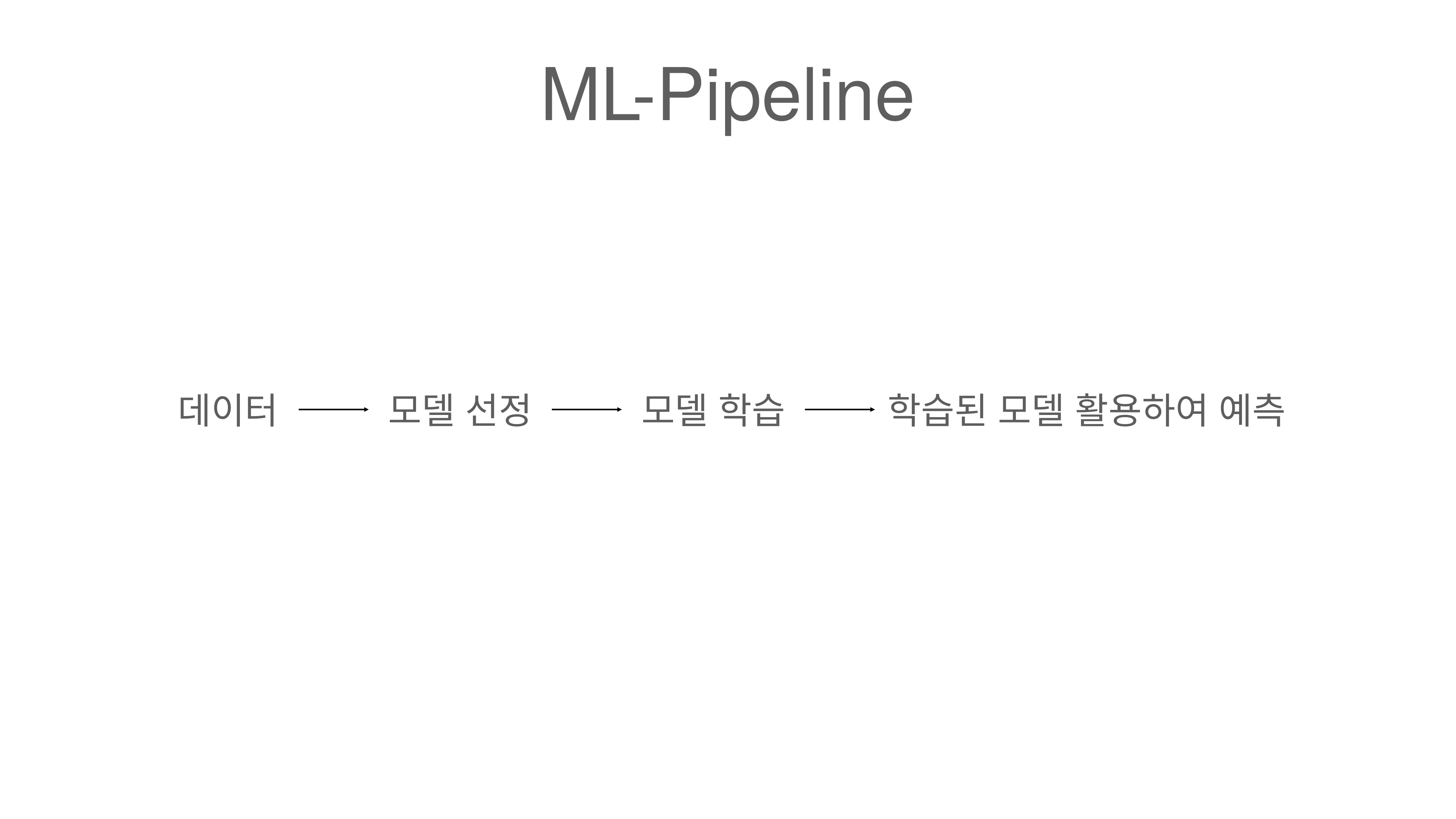

ML-Pipeline
모델 선정
모델 학습
학습된 모델 활용하여 예측
데이터